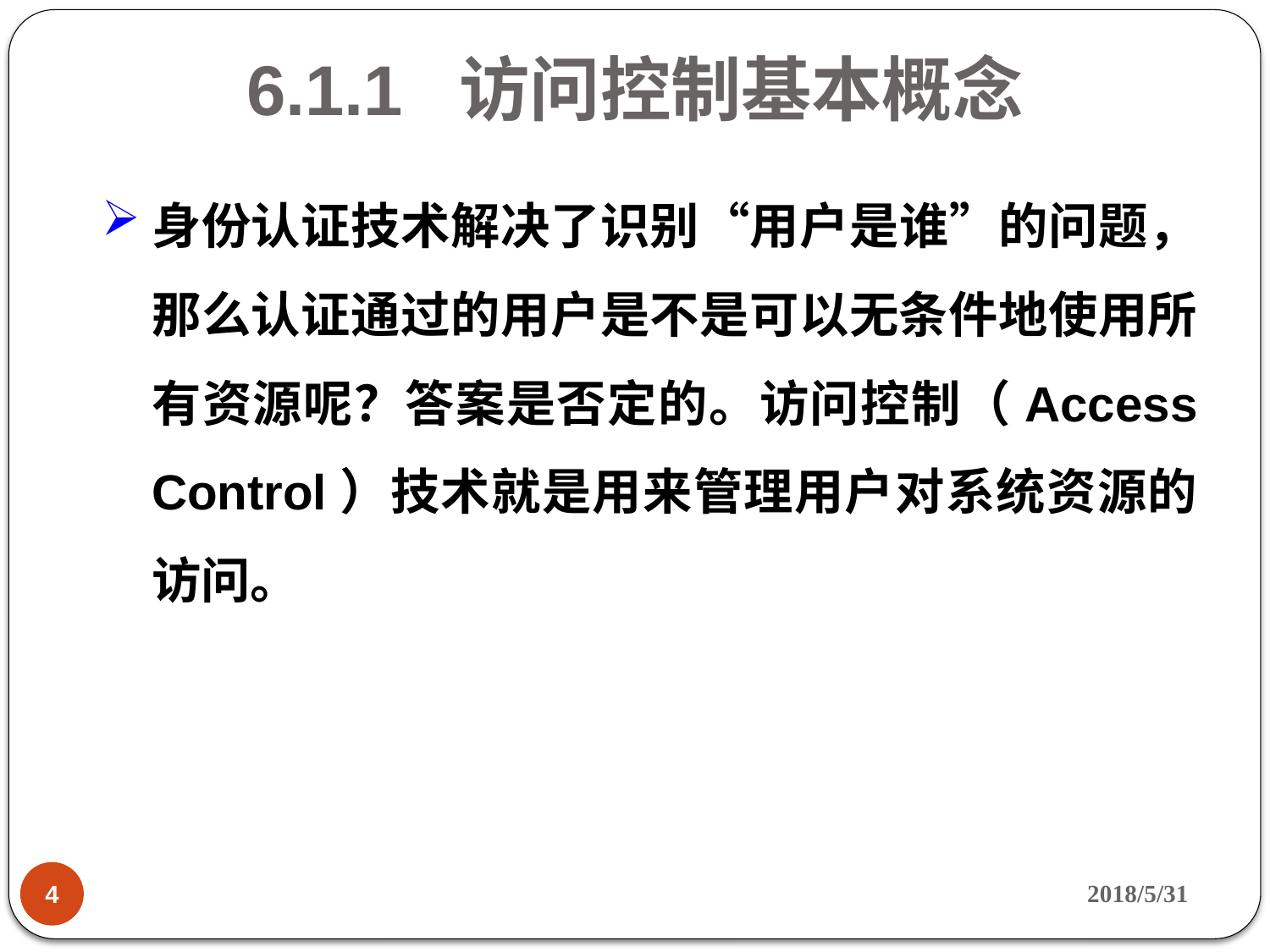

# 6.1.1  访问控制基本概念
身份认证技术解决了识别“用户是谁”的问题，那么认证通过的用户是不是可以无条件地使用所有资源呢？答案是否定的。访问控制（Access Control）技术就是用来管理用户对系统资源的访问。
2018/5/31
4